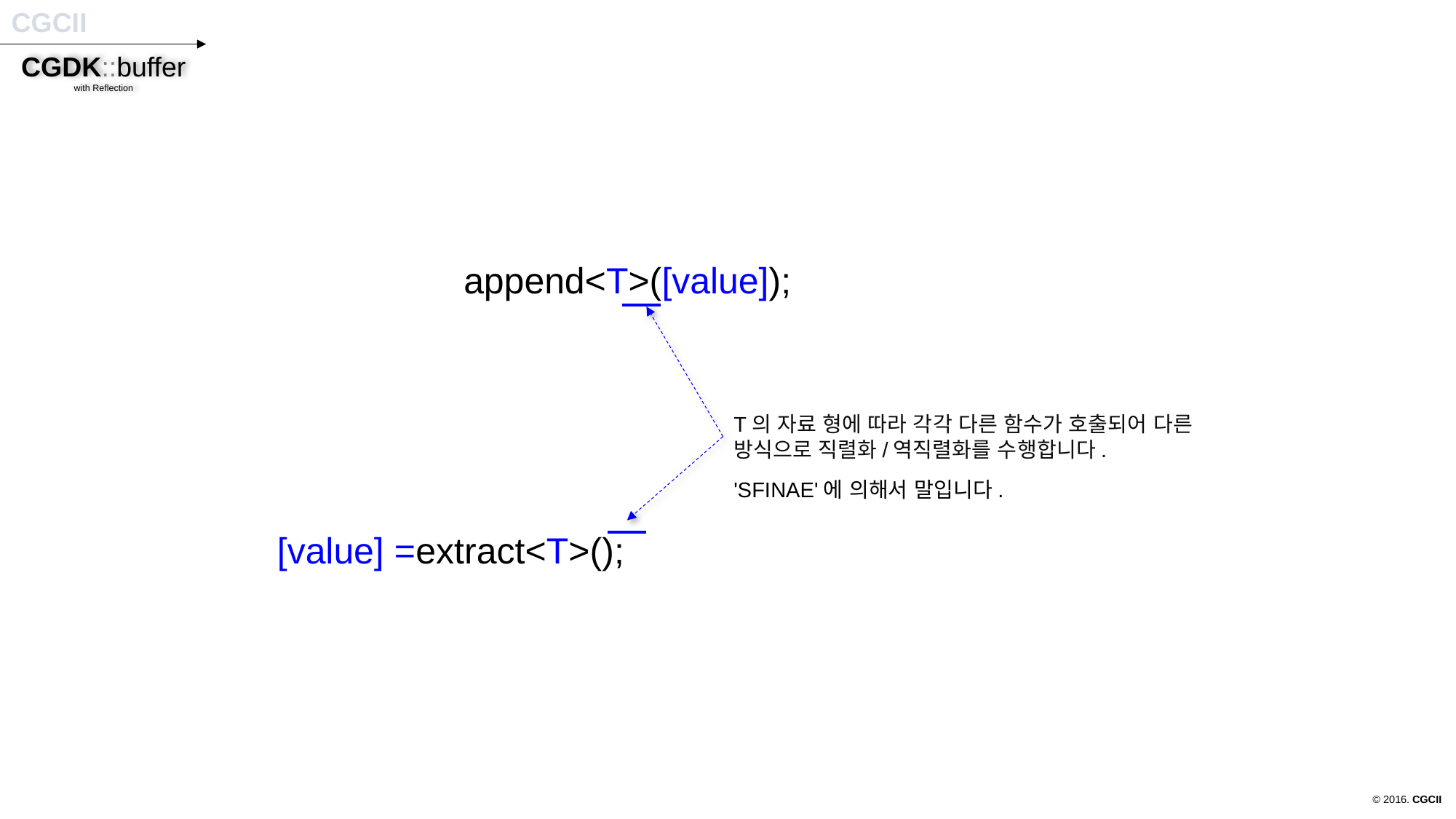

CGCII
CGDK::buffer
with Reflection

append<T>([value]);
T의 자료 형에 따라 각각 다른 함수가 호출되어 다른 방식으로 직렬화/역직렬화를 수행합니다.
'SFINAE'에 의해서 말입니다.
[value] =extract<T>();
© 2016. CGCII